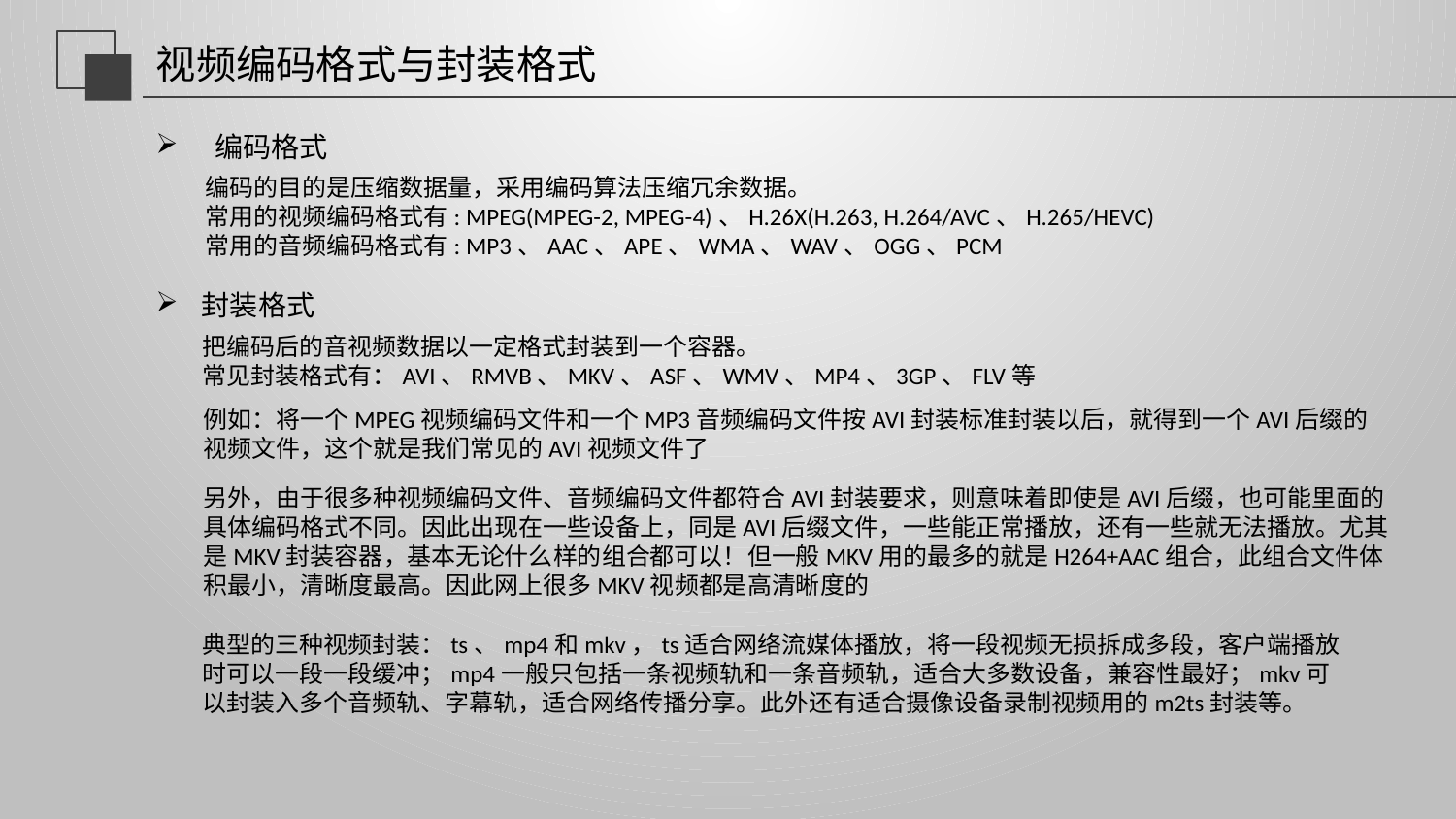

# 视频编码格式与封装格式
 编码格式
编码的目的是压缩数据量，采用编码算法压缩冗余数据。
常用的视频编码格式有: MPEG(MPEG-2, MPEG-4)、H.26X(H.263, H.264/AVC、H.265/HEVC)
常用的音频编码格式有: MP3、AAC、APE、WMA、WAV、OGG、PCM

封装格式

把编码后的音视频数据以一定格式封装到一个容器。
常见封装格式有：AVI、RMVB、MKV、ASF、WMV、MP4、3GP、FLV等
例如：将一个MPEG视频编码文件和一个MP3音频编码文件按AVI封装标准封装以后，就得到一个AVI后缀的视频文件，这个就是我们常见的AVI视频文件了
另外，由于很多种视频编码文件、音频编码文件都符合AVI封装要求，则意味着即使是AVI后缀，也可能里面的具体编码格式不同。因此出现在一些设备上，同是AVI后缀文件，一些能正常播放，还有一些就无法播放。尤其是MKV封装容器，基本无论什么样的组合都可以！但一般MKV用的最多的就是H264+AAC组合，此组合文件体积最小，清晰度最高。因此网上很多MKV视频都是高清晰度的

典型的三种视频封装：ts、mp4和mkv，ts适合网络流媒体播放，将一段视频无损拆成多段，客户端播放时可以一段一段缓冲；mp4一般只包括一条视频轨和一条音频轨，适合大多数设备，兼容性最好；mkv可以封装入多个音频轨、字幕轨，适合网络传播分享。此外还有适合摄像设备录制视频用的m2ts封装等。